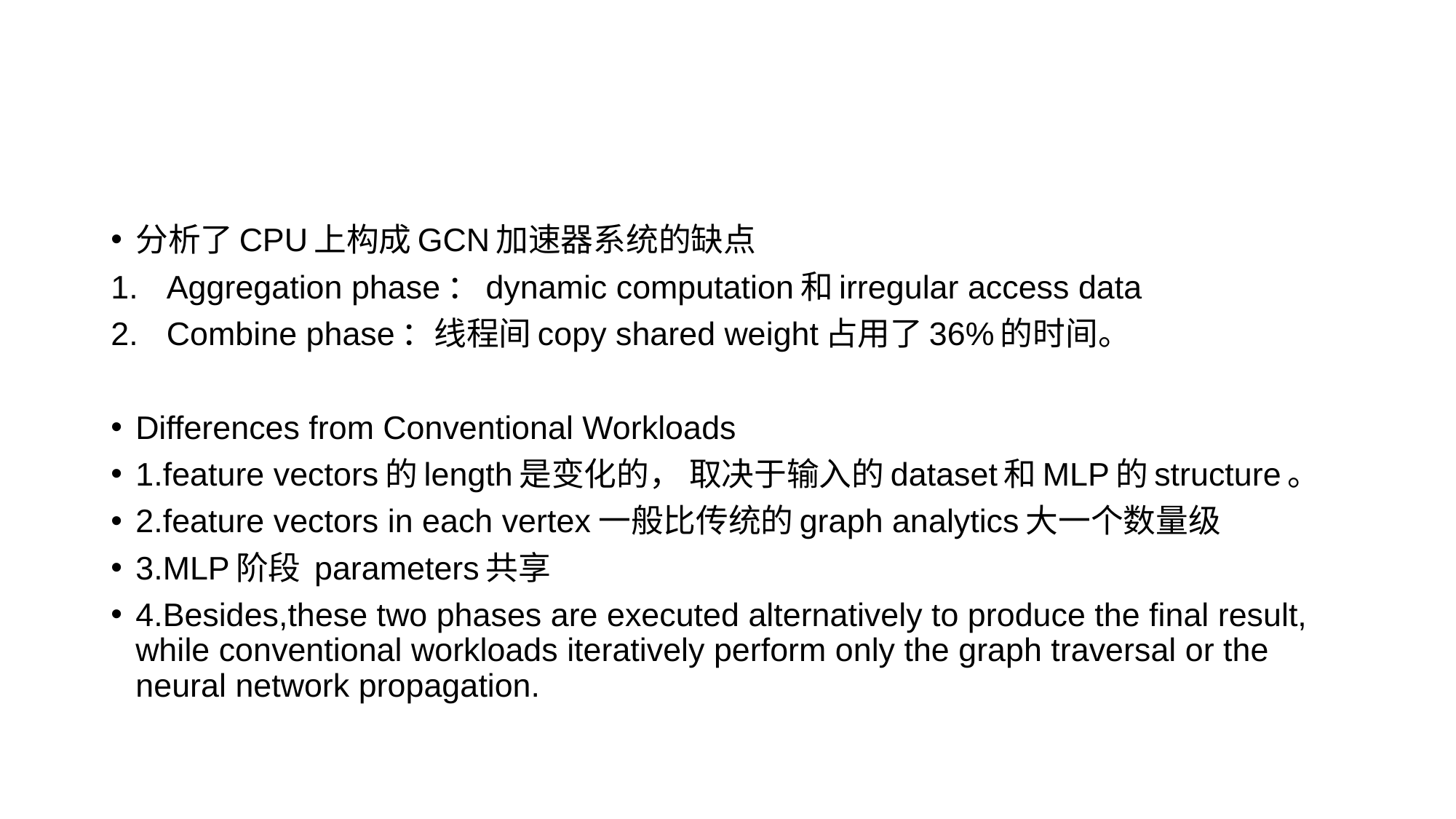

#
分析了CPU上构成GCN加速器系统的缺点
Aggregation phase：dynamic computation和irregular access data
Combine phase：线程间copy shared weight占用了36%的时间。

Differences from Conventional Workloads
1.feature vectors的length是变化的， 取决于输入的dataset和MLP的structure。
2.feature vectors in each vertex一般比传统的graph analytics大一个数量级
3.MLP阶段 parameters共享
4.Besides,these two phases are executed alternatively to produce the final result, while conventional workloads iteratively perform only the graph traversal or the neural network propagation.